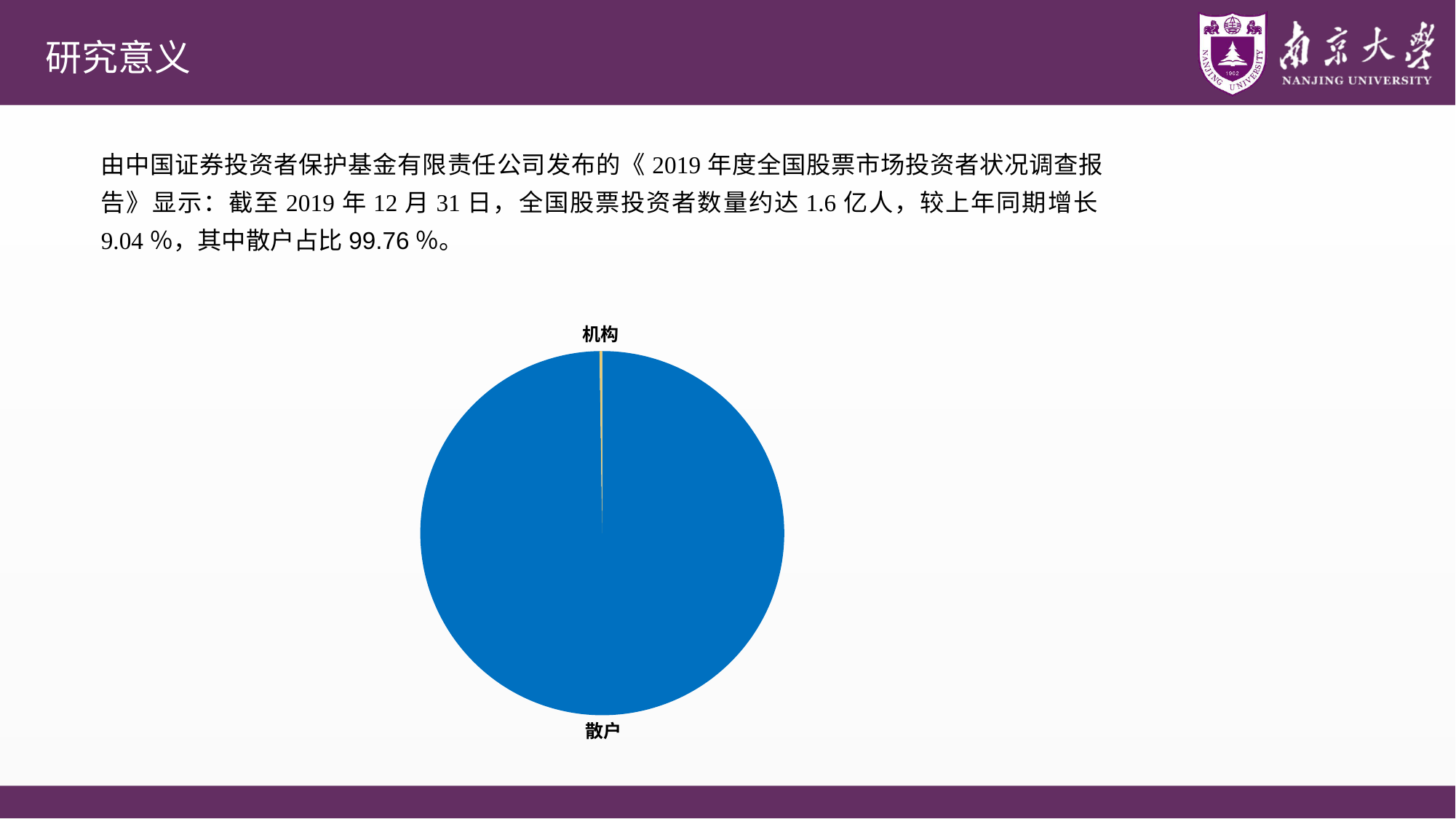

# 研究意义
由中国证券投资者保护基金有限责任公司发布的《2019年度全国股票市场投资者状况调查报告》显示：截至2019年12月31日，全国股票投资者数量约达1.6亿人，较上年同期增长9.04％，其中散户占比99.76％。

### Chart

| Category | 股票投资者 |
|---|---|
| 散户 | 0.9976 |
| 机构 | 0.0023999999999999577 |